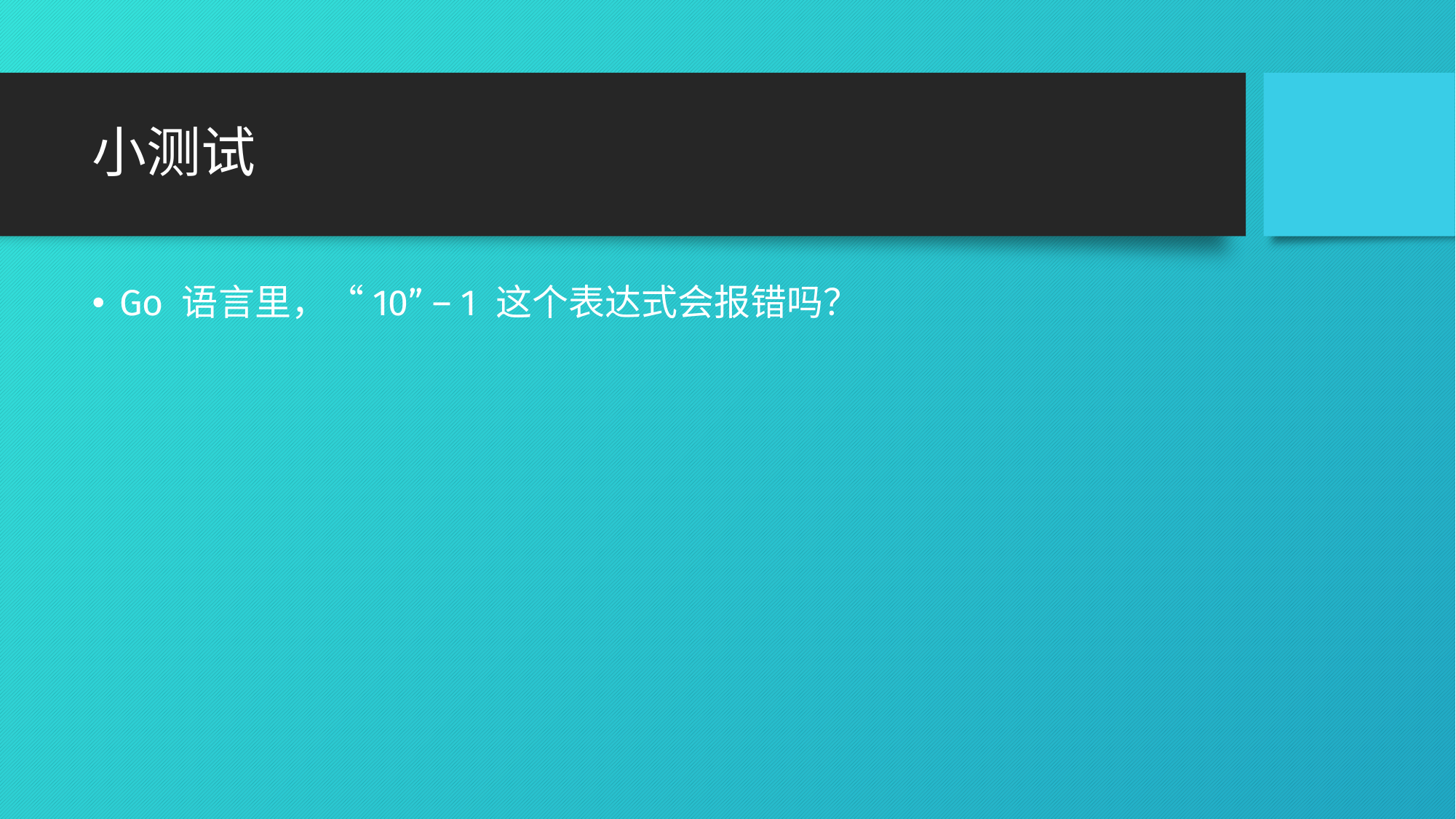

# 小测试
Go 语言里，“10” – 1 这个表达式会报错吗？